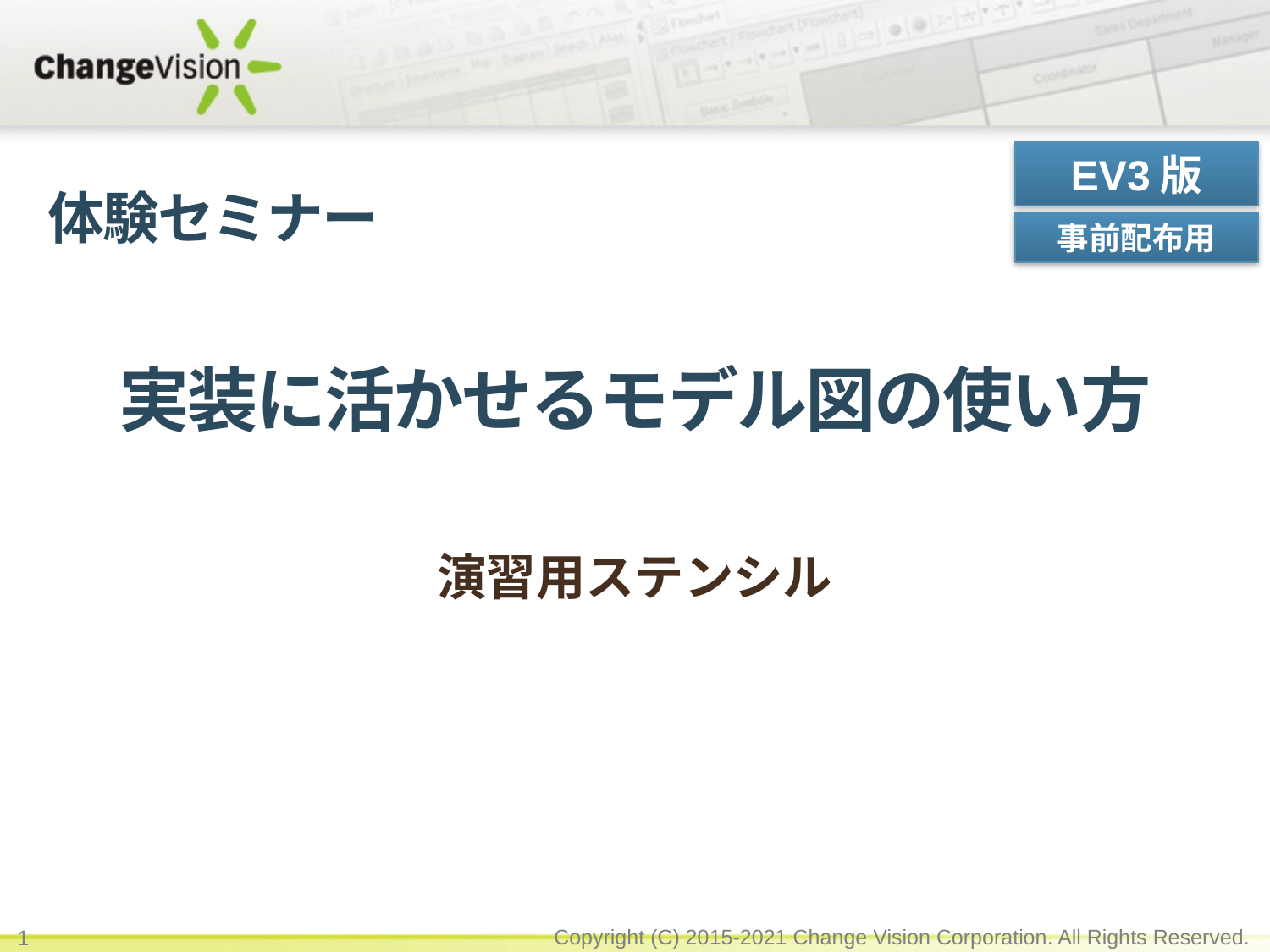

EV3版
体験セミナー
事前配布用
# 実装に活かせるモデル図の使い方
演習用ステンシル
1
Copyright (C) 2015-2021 Change Vision Corporation. All Rights Reserved.